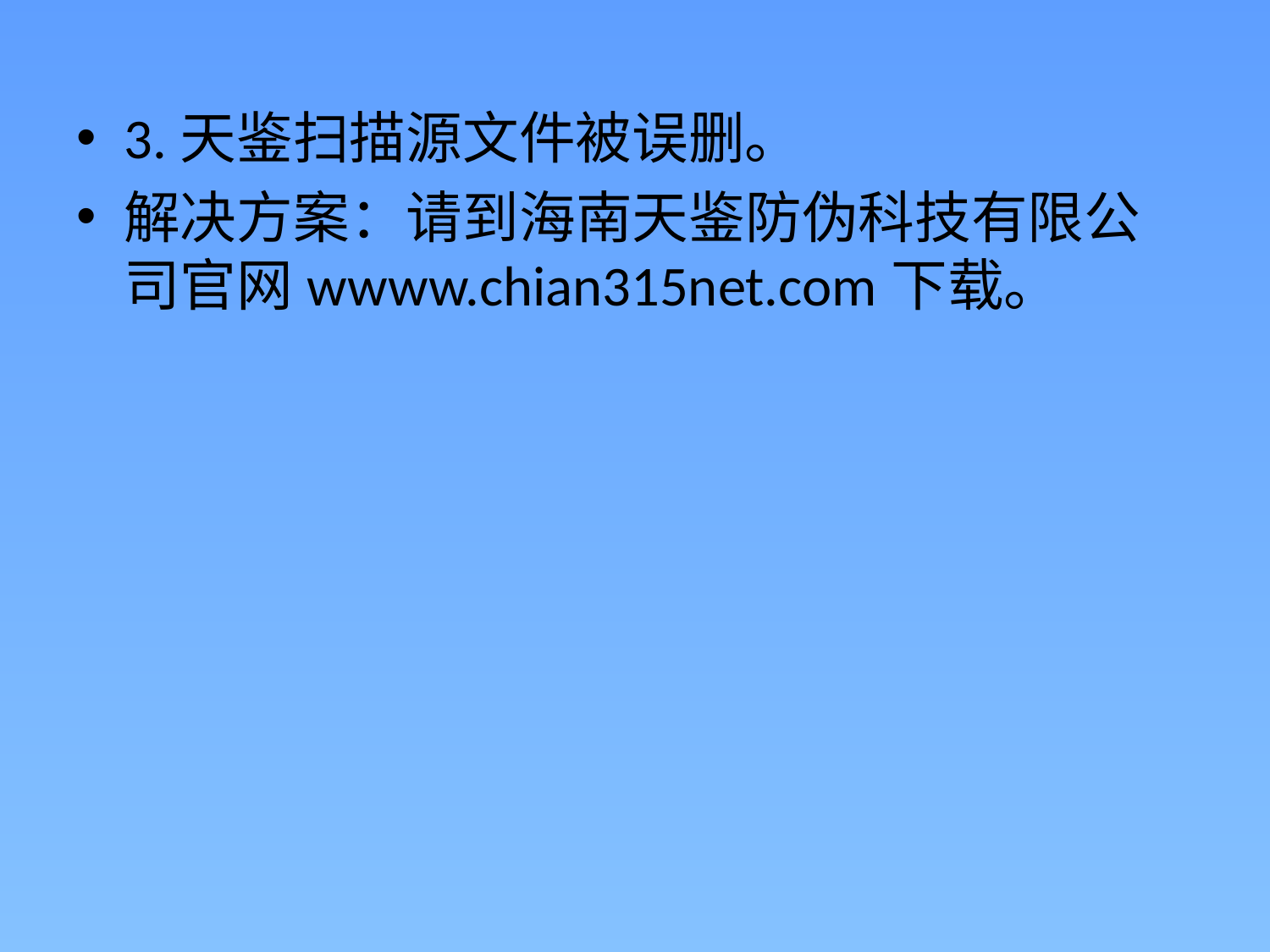

3.天鉴扫描源文件被误删。
解决方案：请到海南天鉴防伪科技有限公司官网wwww.chian315net.com下载。